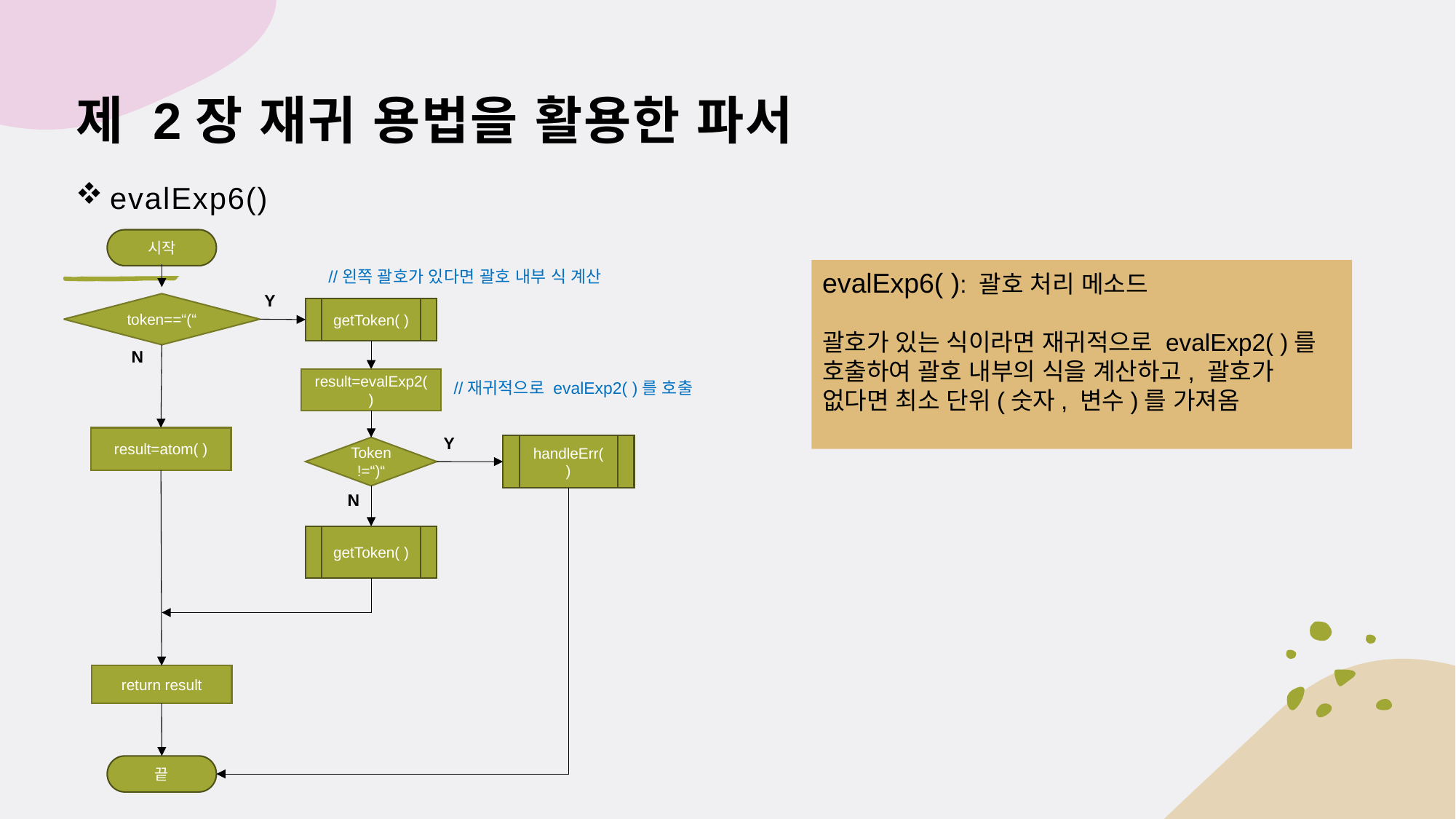

# 제 2장 재귀 용법을 활용한 파서
evalExp6()

시작
evalExp6( ): 괄호 처리 메소드

괄호가 있는 식이라면 재귀적으로 evalExp2( )를 호출하여 괄호 내부의 식을 계산하고, 괄호가 없다면 최소 단위(숫자, 변수)를 가져옴

//왼쪽 괄호가 있다면 괄호 내부 식 계산
Y
token==“(“
getToken( )
N
result=evalExp2( )
//재귀적으로 evalExp2( )를 호출

Y
result=atom( )
handleErr( )
Token!=“)“
N
getToken( )
return result
끝